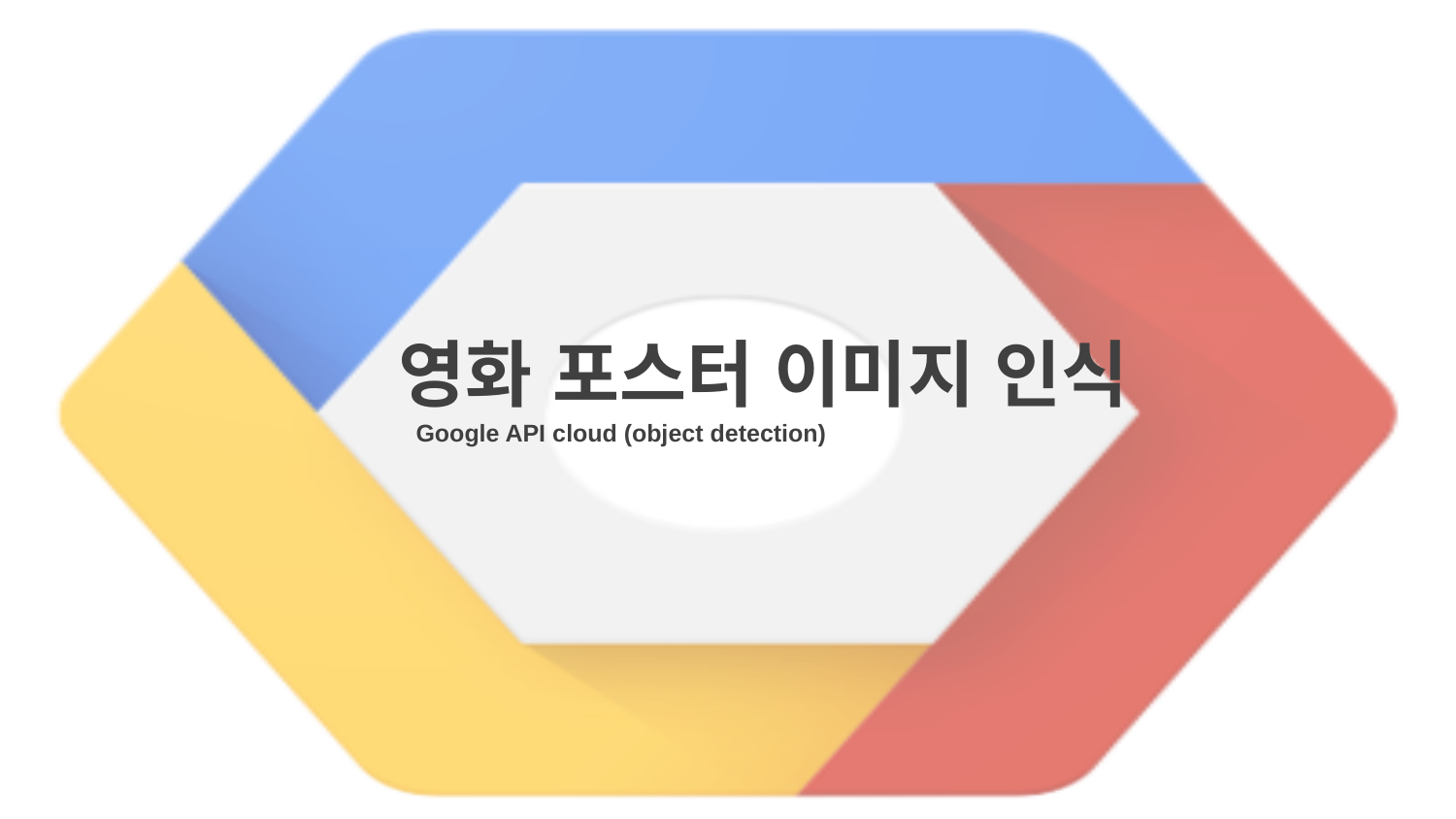

# 영화 포스터 이미지 인식
Google API cloud (object detection)